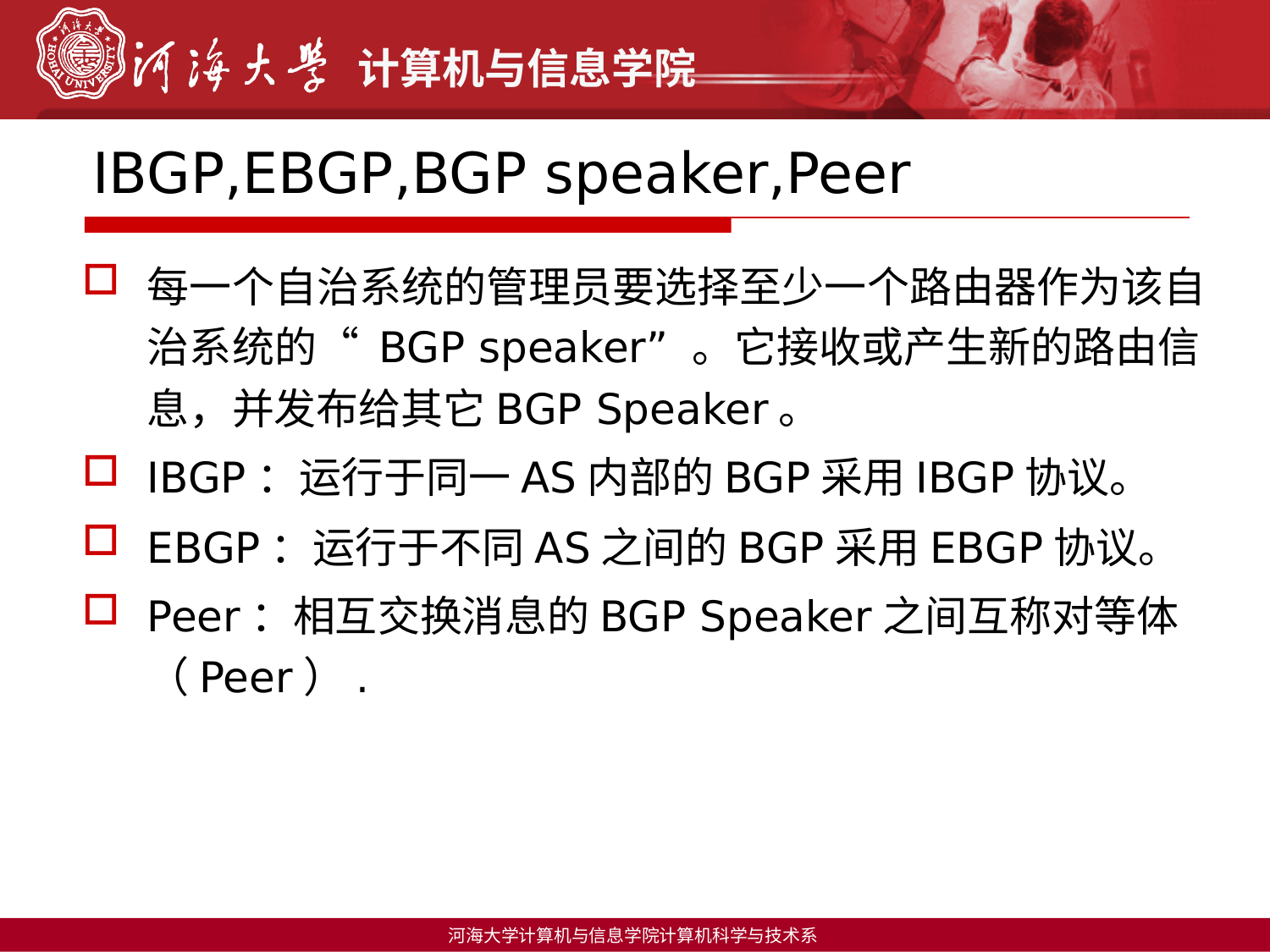

# IBGP,EBGP,BGP speaker,Peer
每一个自治系统的管理员要选择至少一个路由器作为该自治系统的“ BGP speaker” 。它接收或产生新的路由信息，并发布给其它BGP Speaker。
IBGP：运行于同一AS内部的BGP采用IBGP协议。
EBGP：运行于不同AS之间的BGP采用EBGP协议。
Peer：相互交换消息的BGP Speaker之间互称对等体（Peer）.